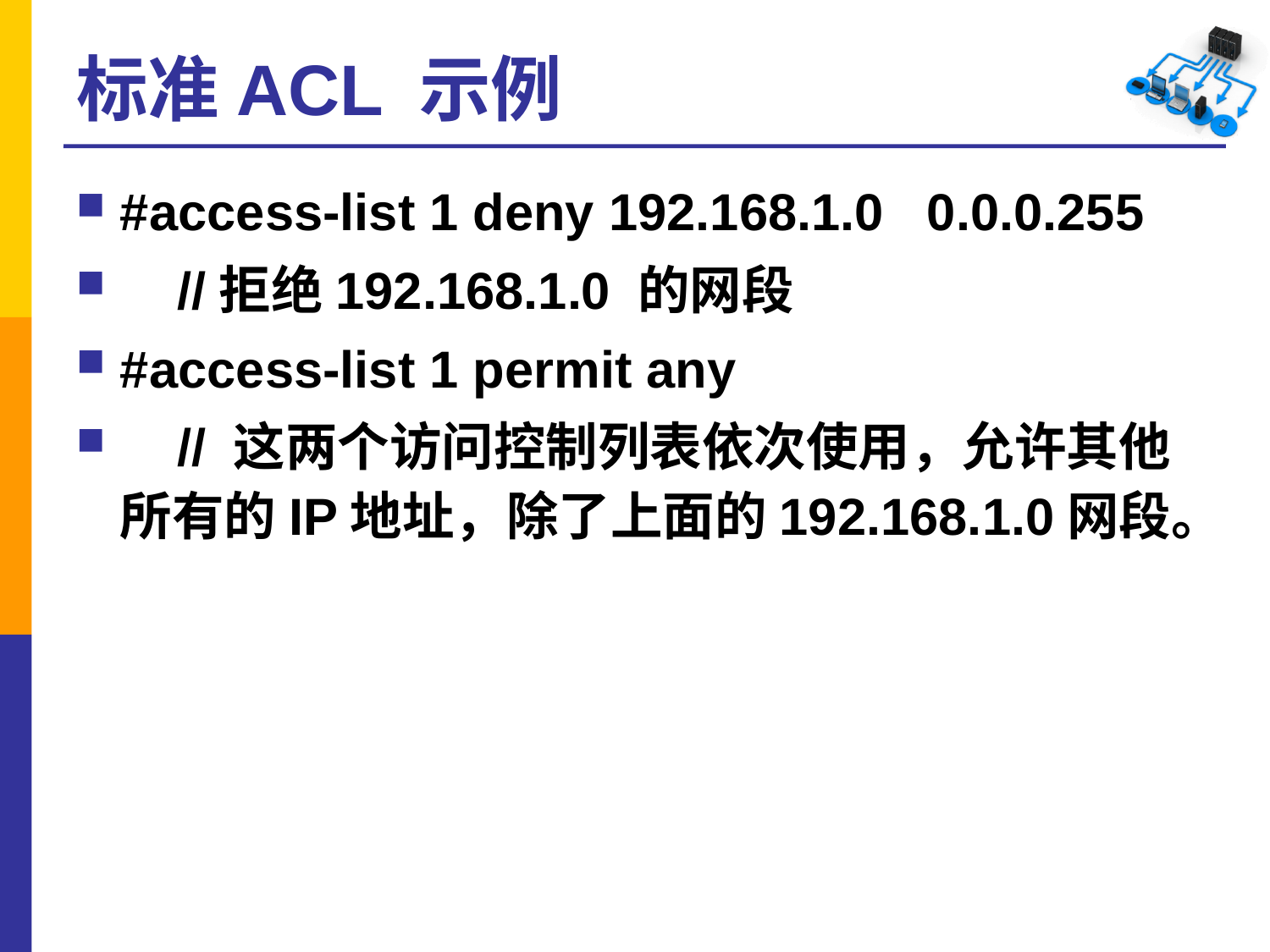

# 标准ACL 示例
#access-list 1 deny 192.168.1.0   0.0.0.255
    //拒绝192.168.1.0 的网段
#access-list 1 permit any
    // 这两个访问控制列表依次使用，允许其他所有的IP地址，除了上面的192.168.1.0网段。